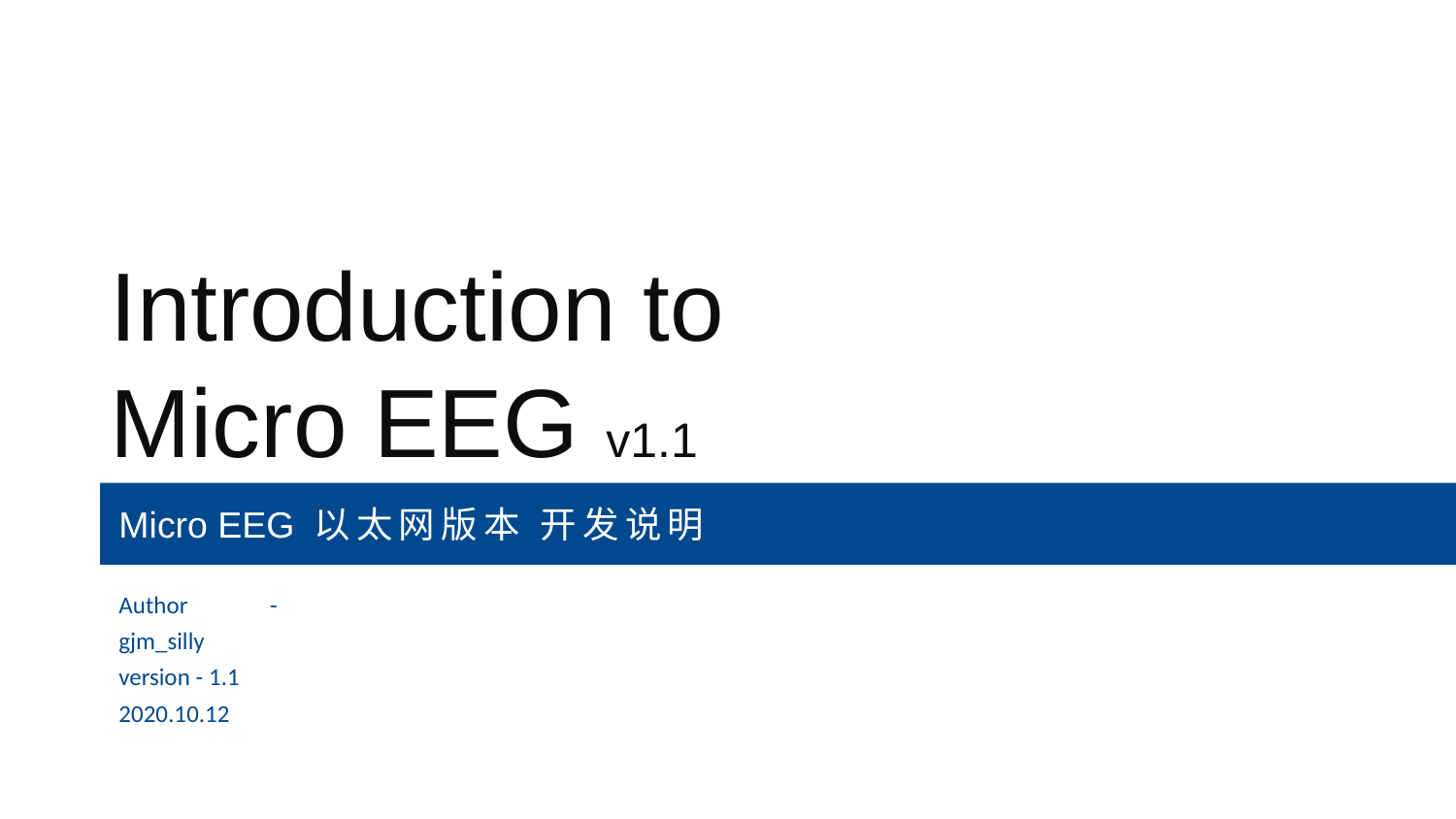

# Introduction to Micro EEG v1.1

Micro EEG 以太网版本 开发说明
Author	 - gjm_silly
version - 1.1
2020.10.12